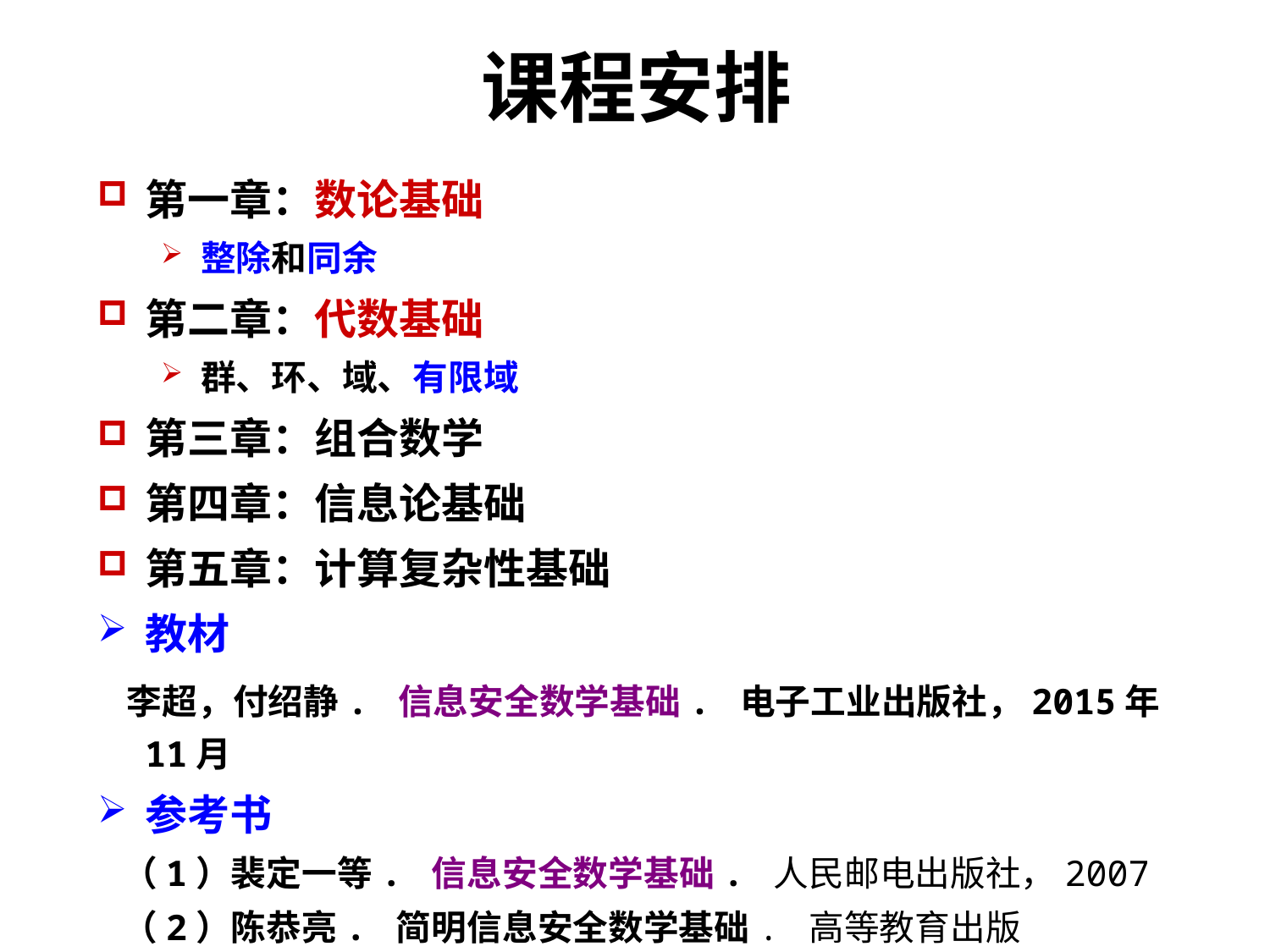

课程安排
第一章：数论基础
整除和同余
第二章：代数基础
群、环、域、有限域
第三章：组合数学
第四章：信息论基础
第五章：计算复杂性基础
教材
  李超，付绍静. 信息安全数学基础. 电子工业出版社，2015年11月
参考书
  （1）裴定一等. 信息安全数学基础. 人民邮电出版社，2007
  （2）陈恭亮. 简明信息安全数学基础. 高等教育出版社，2011年